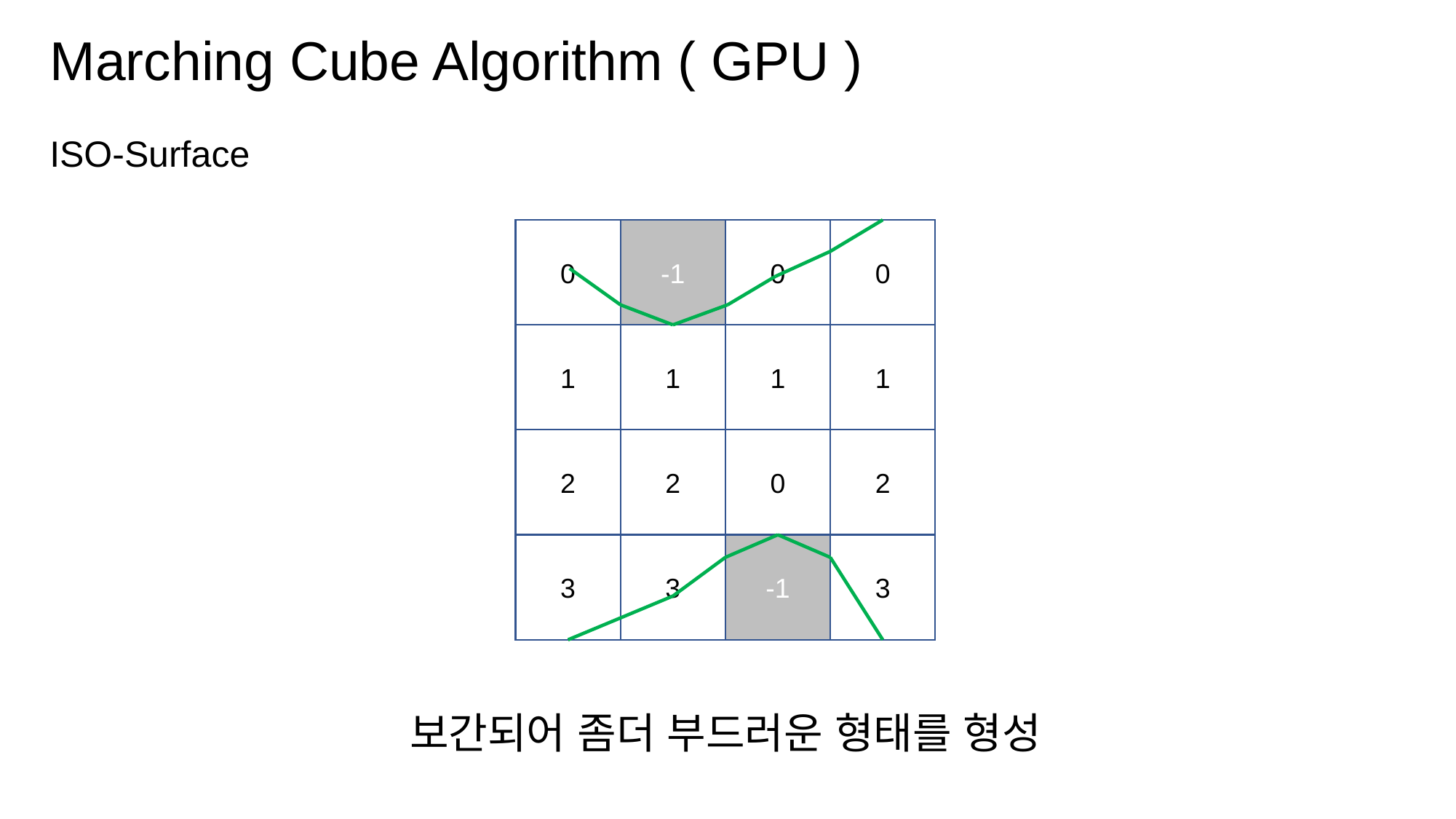

# Marching Cube Algorithm ( GPU )
ISO-Surface
0
-1
0
0
1
1
1
1
2
2
0
2
3
3
-1
3
보간되어 좀더 부드러운 형태를 형성